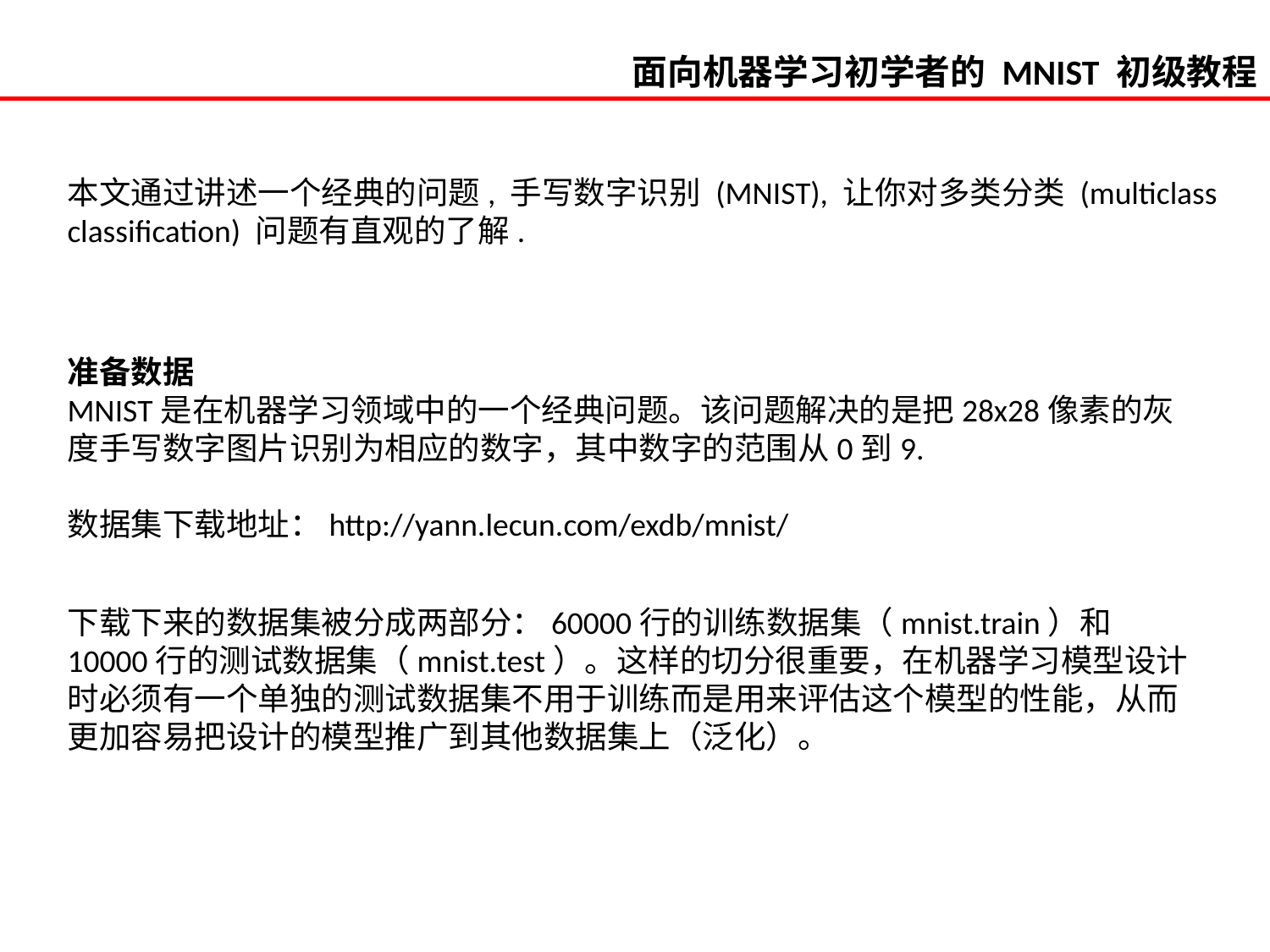

面向机器学习初学者的 MNIST 初级教程
本文通过讲述一个经典的问题, 手写数字识别 (MNIST), 让你对多类分类 (multiclass classification) 问题有直观的了解.
准备数据
MNIST是在机器学习领域中的一个经典问题。该问题解决的是把28x28像素的灰度手写数字图片识别为相应的数字，其中数字的范围从0到9.

数据集下载地址：http://yann.lecun.com/exdb/mnist/

下载下来的数据集被分成两部分：60000行的训练数据集（mnist.train）和10000行的测试数据集（mnist.test）。这样的切分很重要，在机器学习模型设计时必须有一个单独的测试数据集不用于训练而是用来评估这个模型的性能，从而更加容易把设计的模型推广到其他数据集上（泛化）。